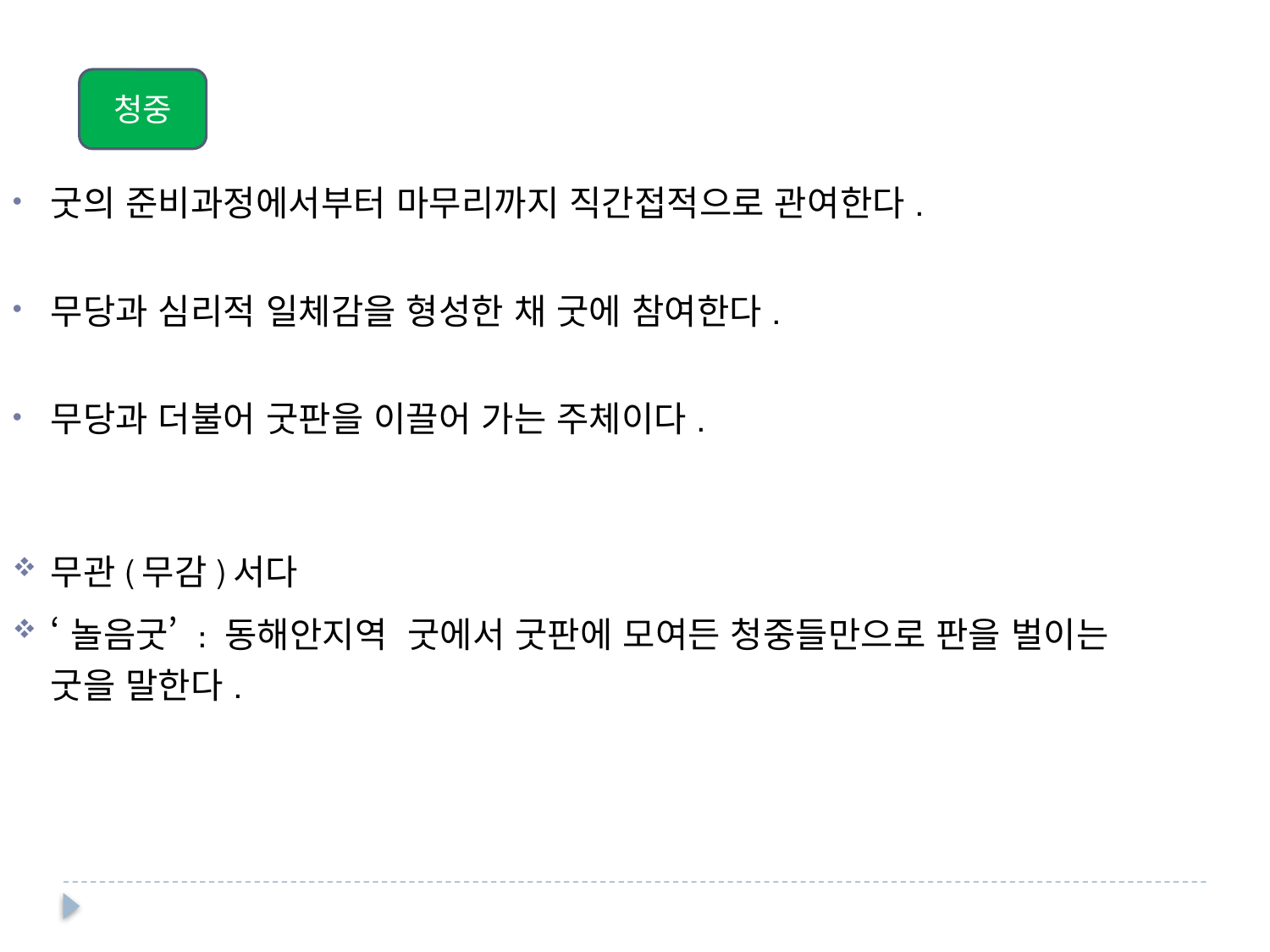

청중
굿의 준비과정에서부터 마무리까지 직간접적으로 관여한다.

무당과 심리적 일체감을 형성한 채 굿에 참여한다.

무당과 더불어 굿판을 이끌어 가는 주체이다.

무관(무감)서다
‘놀음굿’ : 동해안지역  굿에서 굿판에 모여든 청중들만으로 판을 벌이는 굿을 말한다.